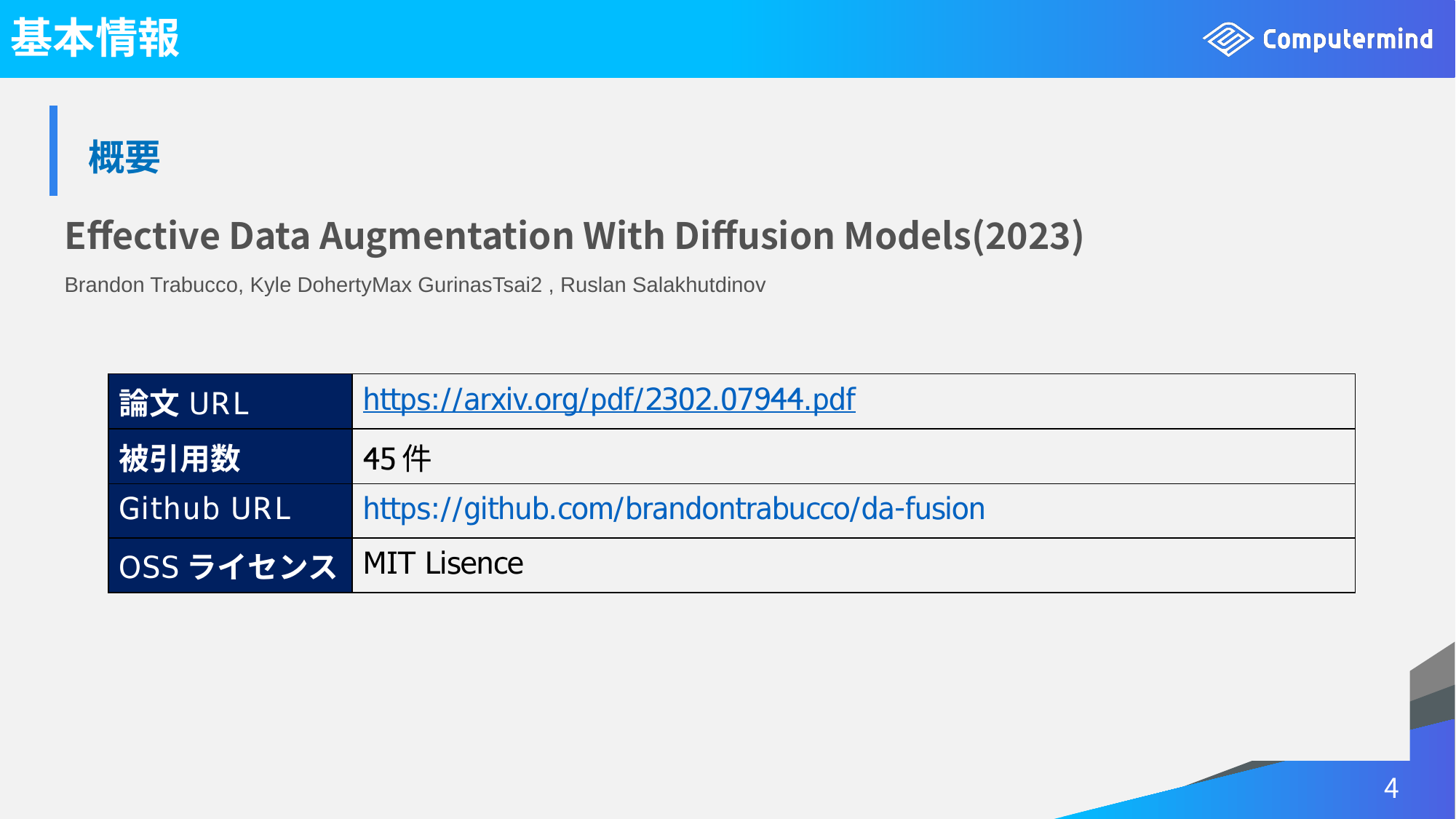

# 基本情報
| 概要 |
| --- |
Effective Data Augmentation With Diffusion Models(2023)
Brandon Trabucco, Kyle DohertyMax GurinasTsai2 , Ruslan Salakhutdinov
| 論文URL | https://arxiv.org/pdf/2302.07944.pdf |
| --- | --- |
| 被引用数 | 45件 |
| Github URL | https://github.com/brandontrabucco/da-fusion |
| OSSライセンス | MIT Lisence |
4